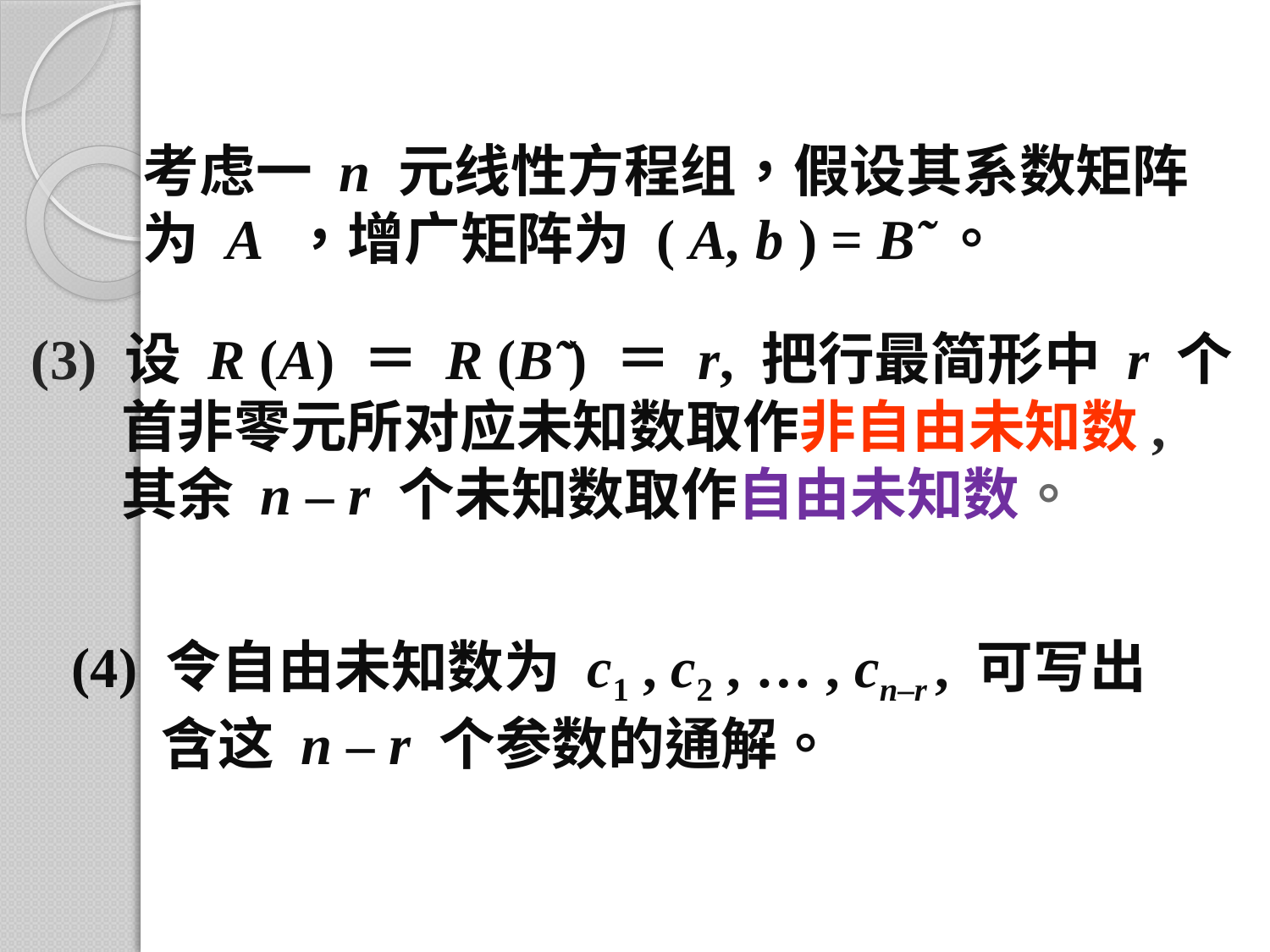

考虑一 n 元线性方程组，假设其系数矩阵
为 A ，增广矩阵为 ( A, b ) = B̃ 。
(3) 设 R (A) ＝ R (B̃ ) ＝ r, 把行最简形中 r 个
	 首非零元所对应未知数取作非自由未知数,
	 其余 n – r 个未知数取作自由未知数。
(4) 令自由未知数为 c1 , c2 , … , cn–r , 可写出
	 含这 n – r 个参数的通解。